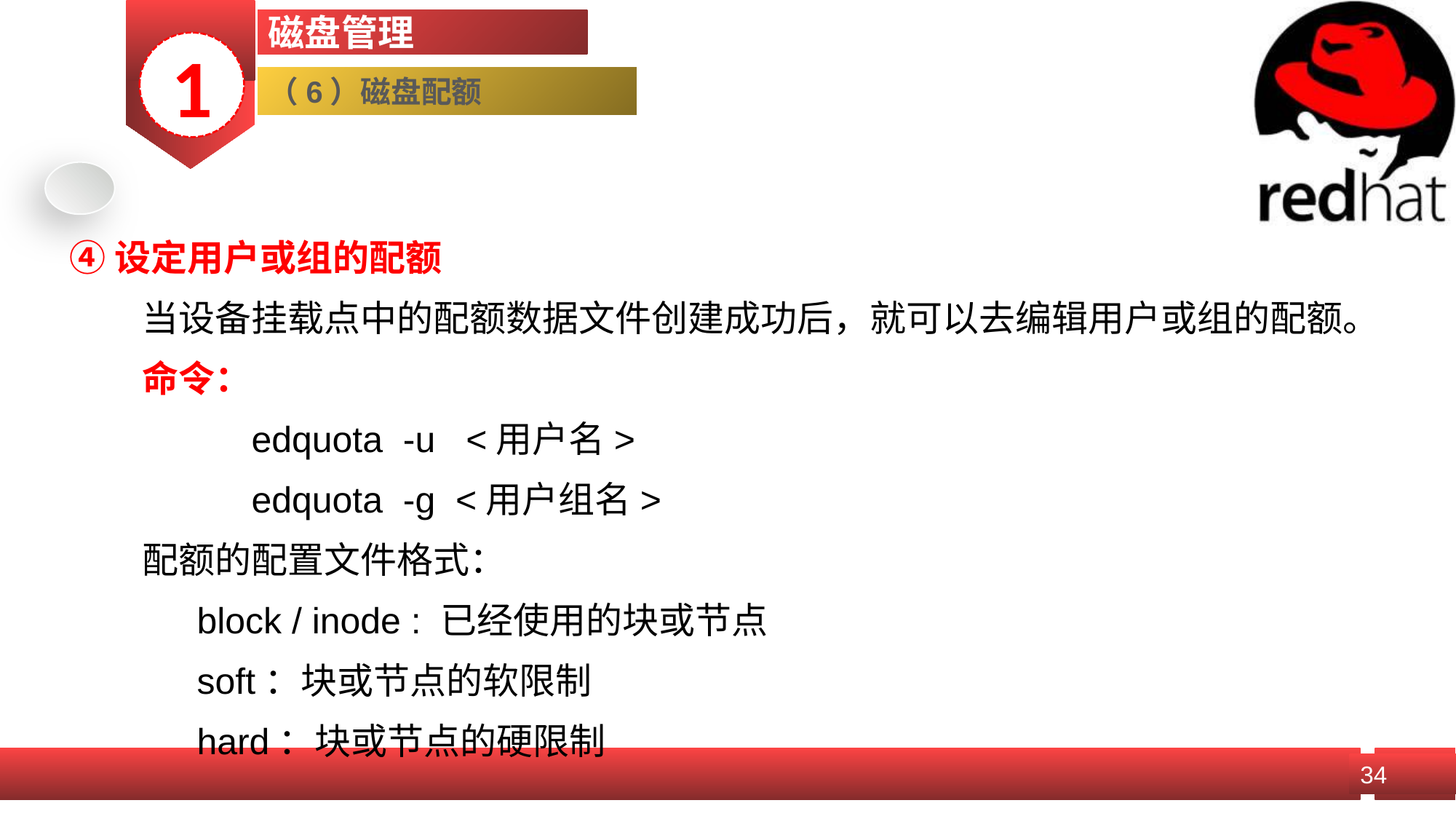

磁盘管理
1
（6）磁盘配额

④设定用户或组的配额
当设备挂载点中的配额数据文件创建成功后，就可以去编辑用户或组的配额。
命令：
edquota  -u   <用户名>
edquota  -g  <用户组名>
配额的配置文件格式：
block / inode : 已经使用的块或节点
soft：块或节点的软限制
hard：块或节点的硬限制